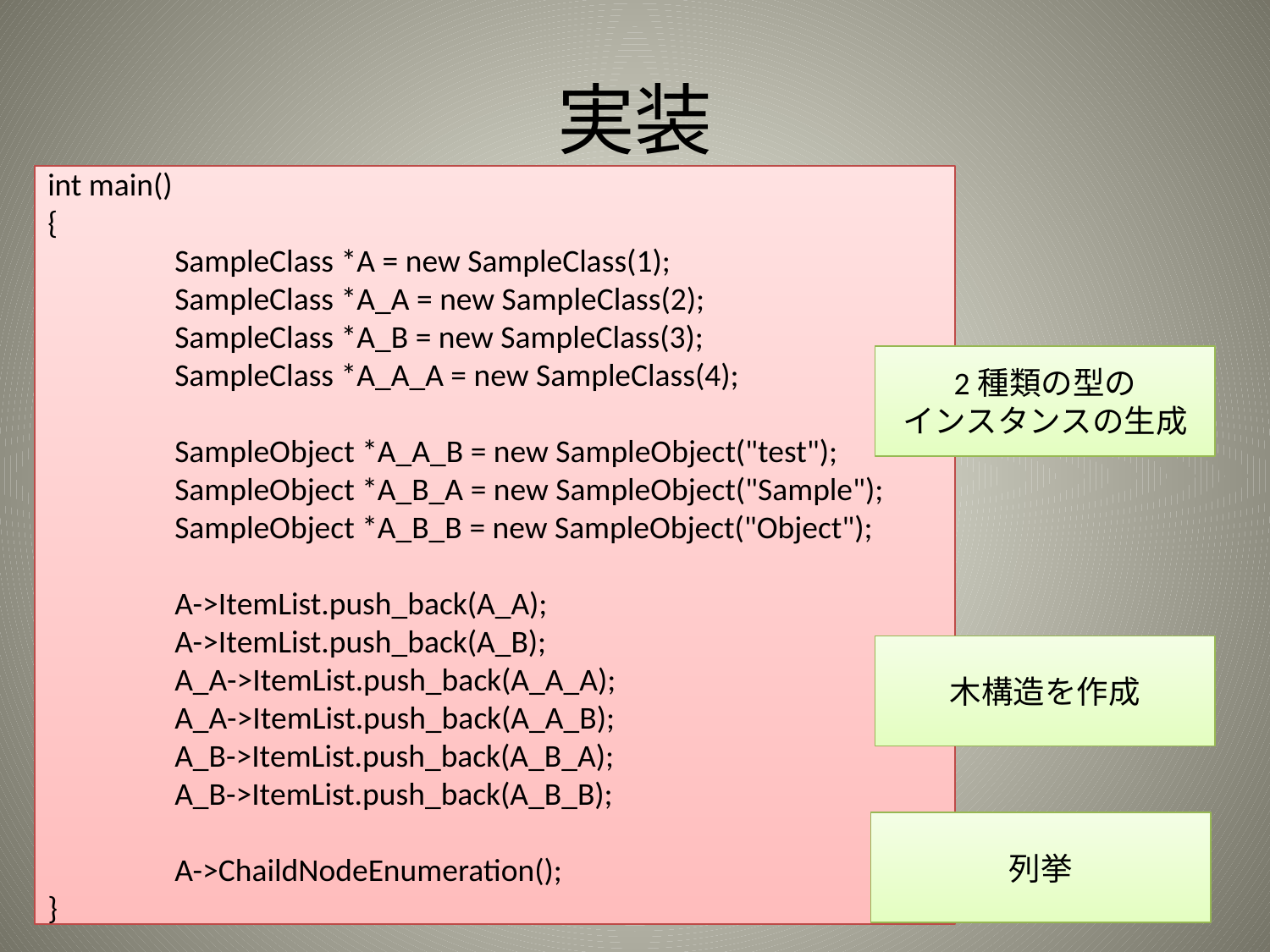

# 実装
int main()
{
	SampleClass *A = new SampleClass(1);
	SampleClass *A_A = new SampleClass(2);
	SampleClass *A_B = new SampleClass(3);
	SampleClass *A_A_A = new SampleClass(4);

	SampleObject *A_A_B = new SampleObject("test");
	SampleObject *A_B_A = new SampleObject("Sample");
	SampleObject *A_B_B = new SampleObject("Object");

	A->ItemList.push_back(A_A);
	A->ItemList.push_back(A_B);
	A_A->ItemList.push_back(A_A_A);
	A_A->ItemList.push_back(A_A_B);
	A_B->ItemList.push_back(A_B_A);
	A_B->ItemList.push_back(A_B_B);

	A->ChaildNodeEnumeration();
}
2種類の型の
インスタンスの生成
木構造を作成
列挙